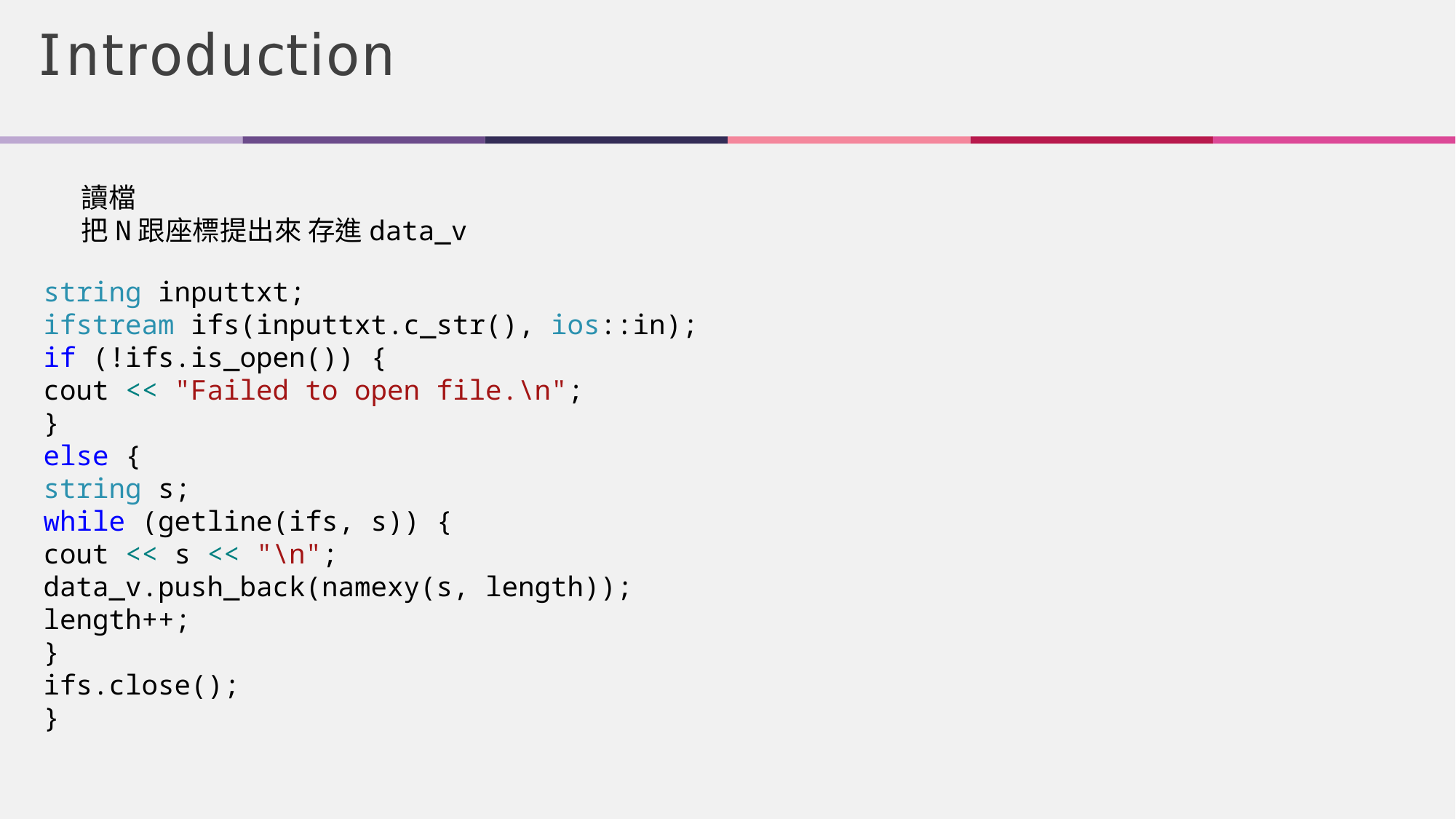

Introduction
讀檔
把N跟座標提出來 存進data_v
string inputtxt;
ifstream ifs(inputtxt.c_str(), ios::in);
if (!ifs.is_open()) {
cout << "Failed to open file.\n";
}
else {
string s;
while (getline(ifs, s)) {
cout << s << "\n";
data_v.push_back(namexy(s, length));
length++;
}
ifs.close();
}